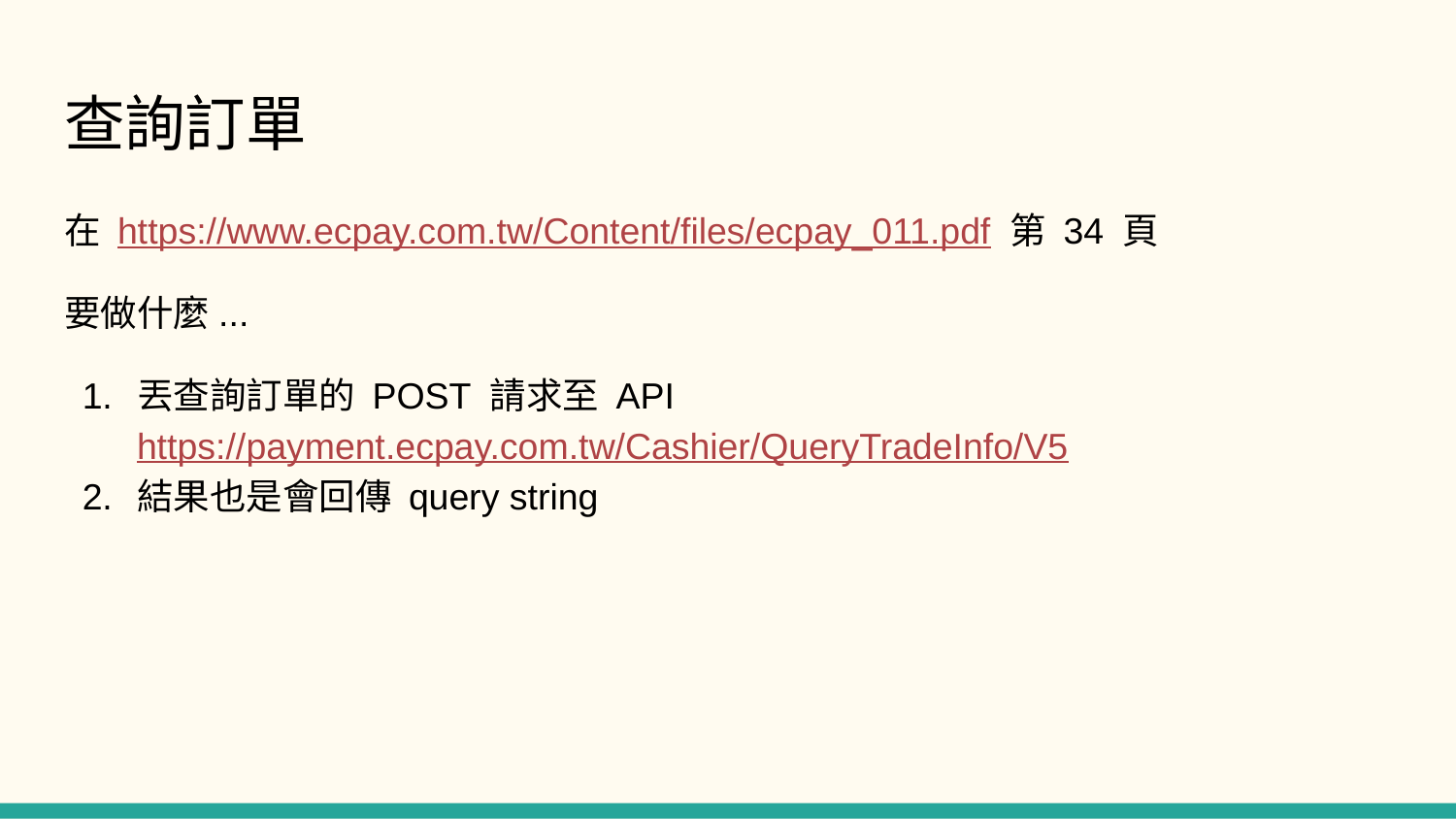

# 查詢訂單
在 https://www.ecpay.com.tw/Content/files/ecpay_011.pdf 第 34 頁
要做什麼...
丟查詢訂單的 POST 請求至 API https://payment.ecpay.com.tw/Cashier/QueryTradeInfo/V5
結果也是會回傳 query string